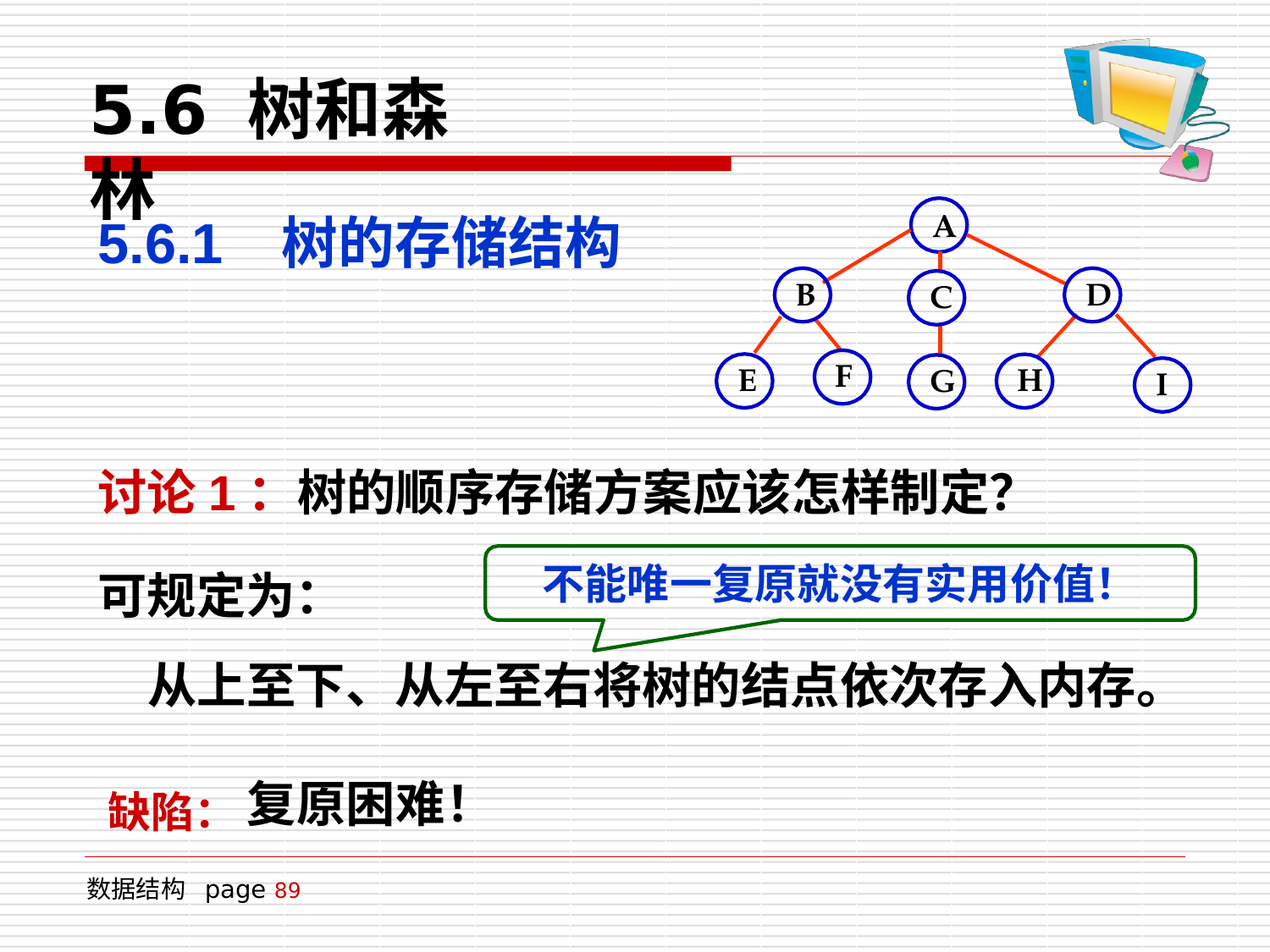

# 5.6 树和森林

A
5.6.1	树的存储结构

B
D
C

F

E

H
G
I
讨论1：树的顺序存储方案应该怎样制定？

不能唯一复原就没有实用价值！
可规定为：
从上至下、从左至右将树的结点依次存入内存。 缺陷： 复原困难！

数据结构 page 89